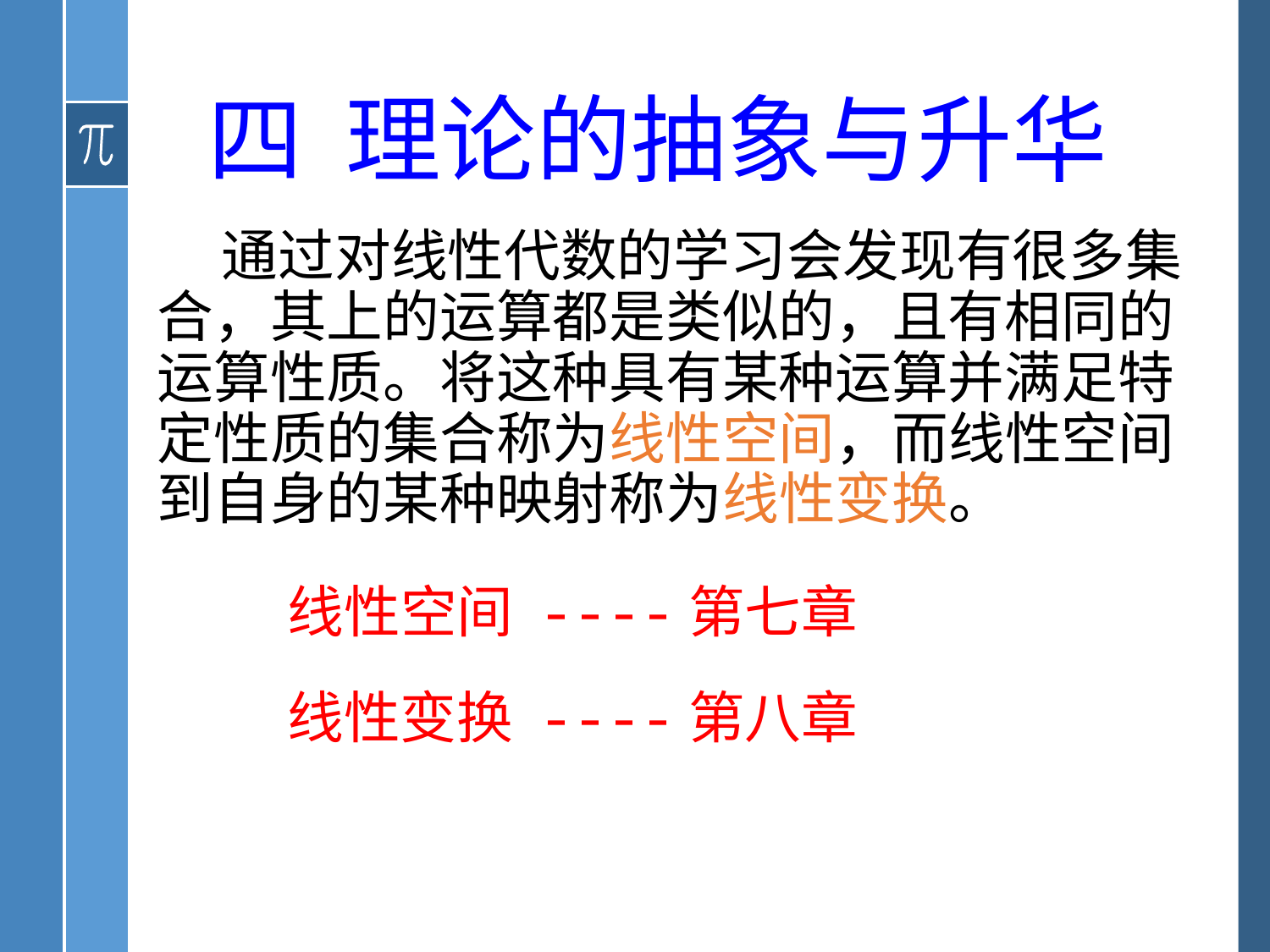

# 四  理论的抽象与升华
    通过对线性代数的学习会发现有很多集合，其上的运算都是类似的，且有相同的运算性质。将这种具有某种运算并满足特定性质的集合称为线性空间，而线性空间到自身的某种映射称为线性变换。
线性空间 ----第七章
线性变换 ----第八章